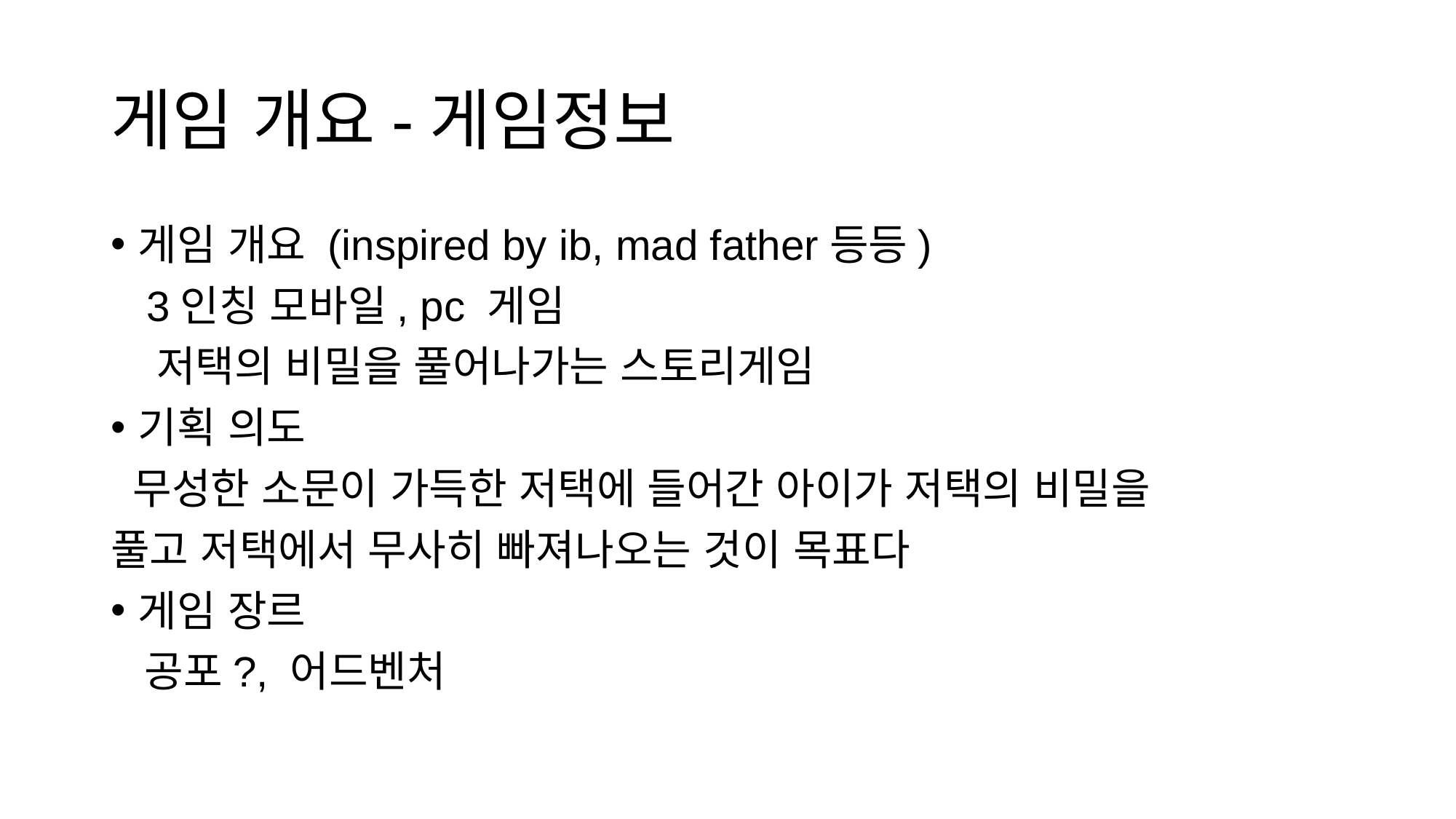

# 게임 개요-게임정보
게임 개요 (inspired by ib, mad father등등)
   3인칭 모바일, pc 게임
   저택의 비밀을 풀어나가는 스토리게임
기획 의도
 무성한 소문이 가득한 저택에 들어간 아이가 저택의 비밀을
풀고 저택에서 무사히 빠져나오는 것이 목표다
게임 장르
  공포?, 어드벤처